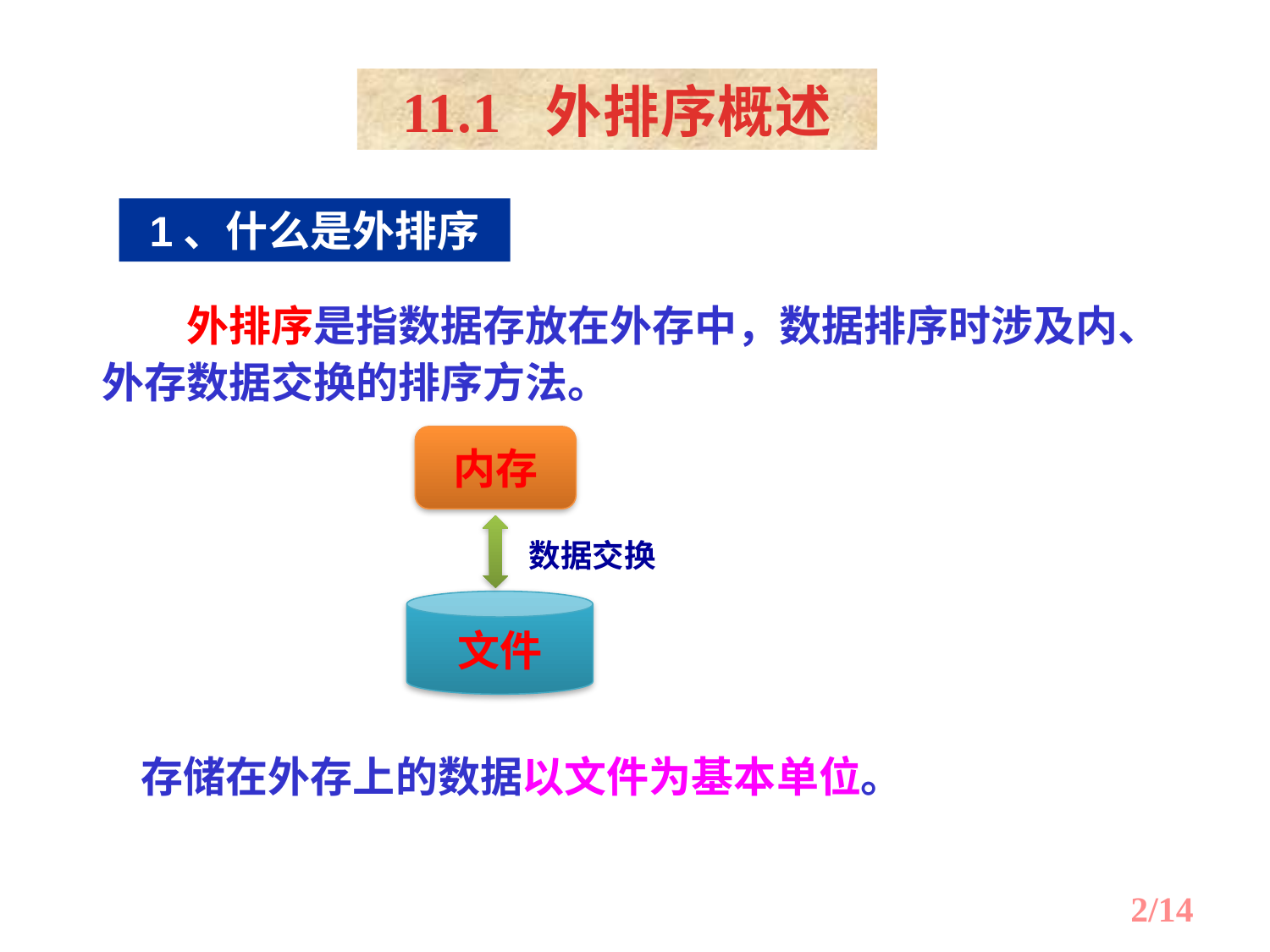

11.1  外排序概述
1、什么是外排序
　　外排序是指数据存放在外存中，数据排序时涉及内、外存数据交换的排序方法。
内存

数据交换
文件
 存储在外存上的数据以文件为基本单位。
2/14